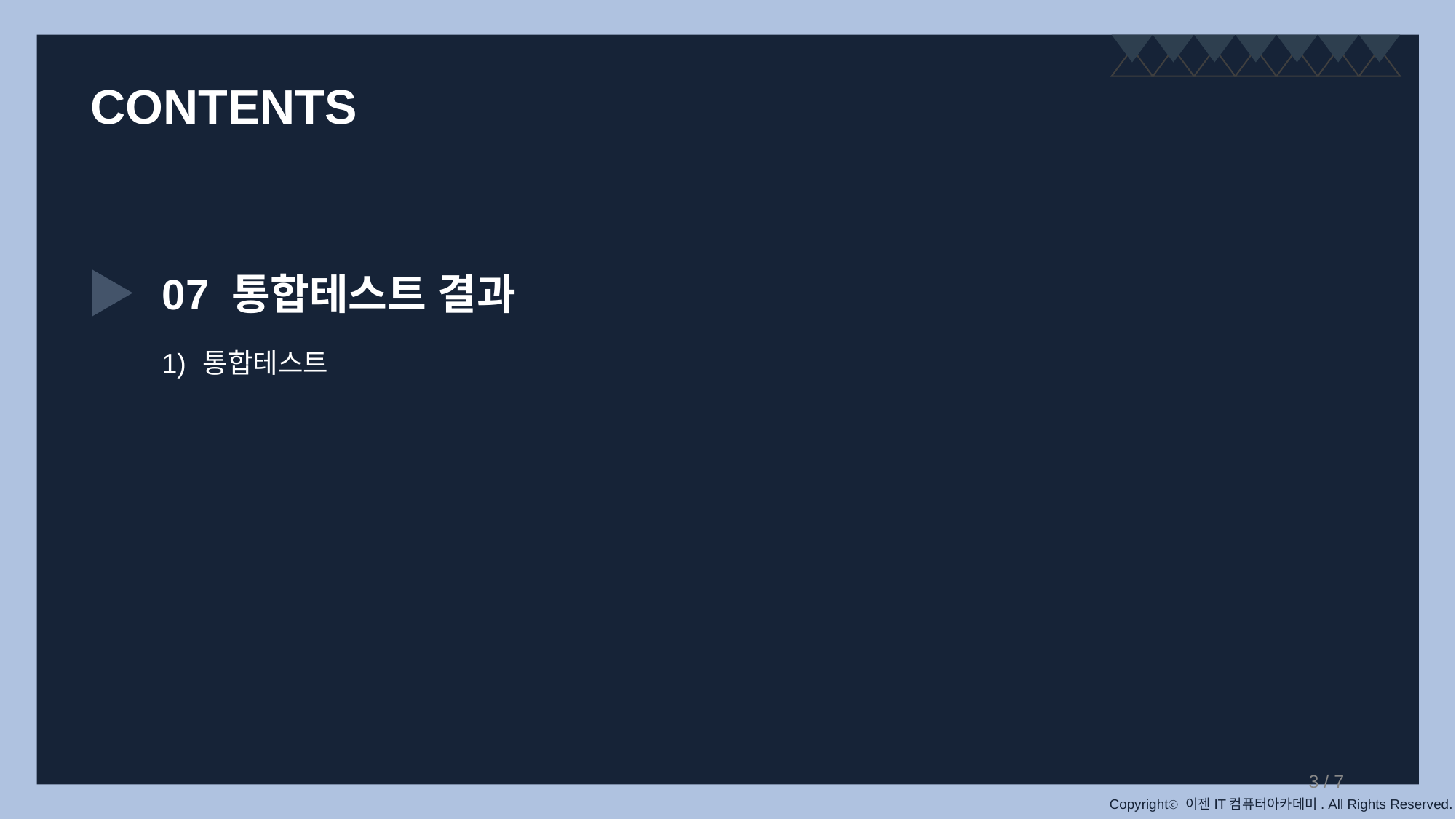

CONTENTS
07 통합테스트 결과

통합테스트
3 / 7